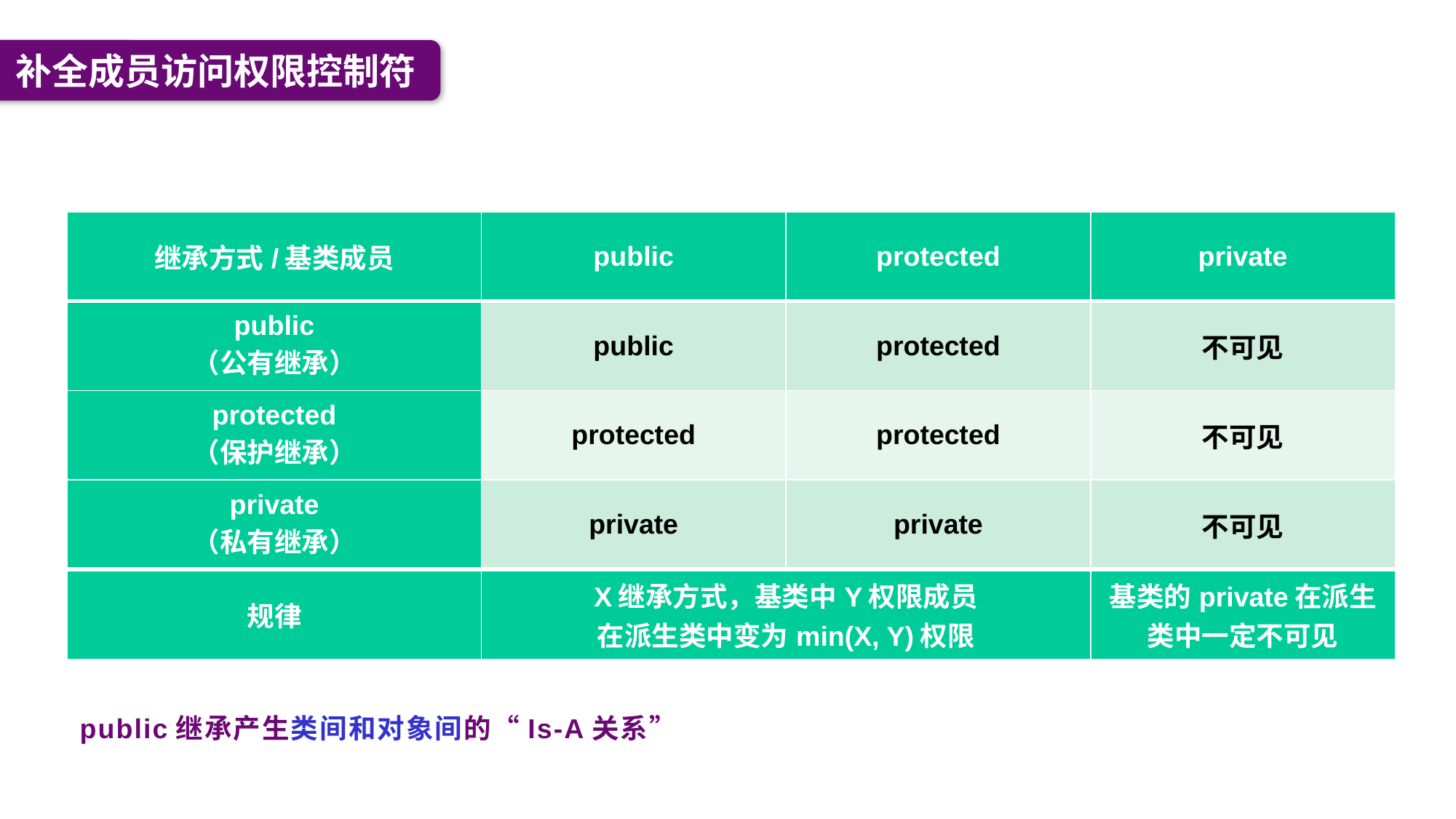

补全成员访问权限控制符
| 继承方式/基类成员 | public | protected | private |
| --- | --- | --- | --- |
| public （公有继承） | public | protected | 不可见 |
| protected （保护继承） | protected | protected | 不可见 |
| private （私有继承） | private | private | 不可见 |
| 规律 | X继承方式，基类中Y权限成员 在派生类中变为min(X, Y)权限 |  | 基类的private在派生类中一定不可见 |
public继承产生类间和对象间的“Is-A关系”
5